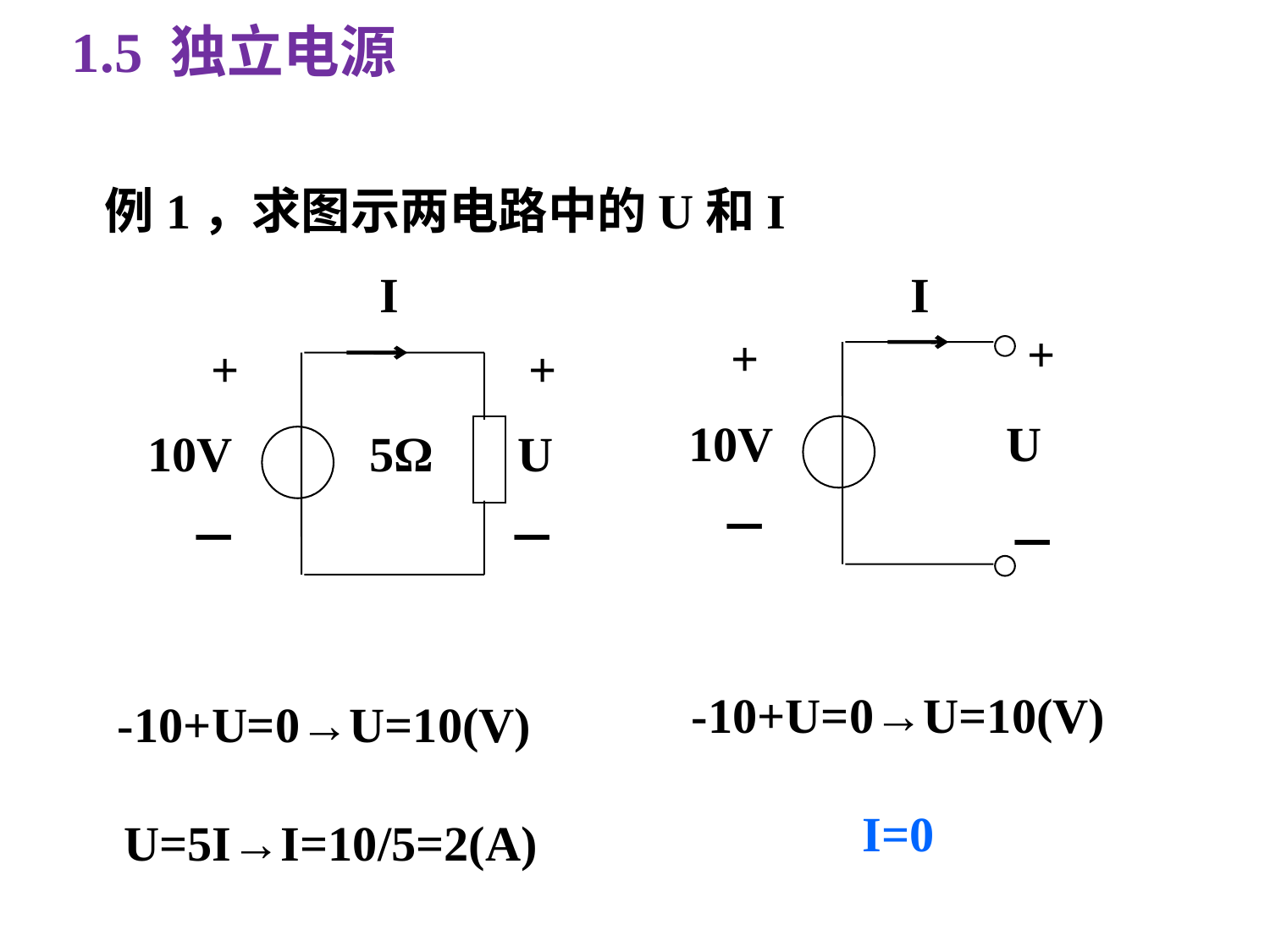

1.5 独立电源
例1，求图示两电路中的U和I
I
+
+

10V
5Ω
U
－
－
I
+
+

10V
U
－
－

-10+U=0→U=10(V)

I=0
-10+U=0→U=10(V)

 U=5I→I=10/5=2(A)